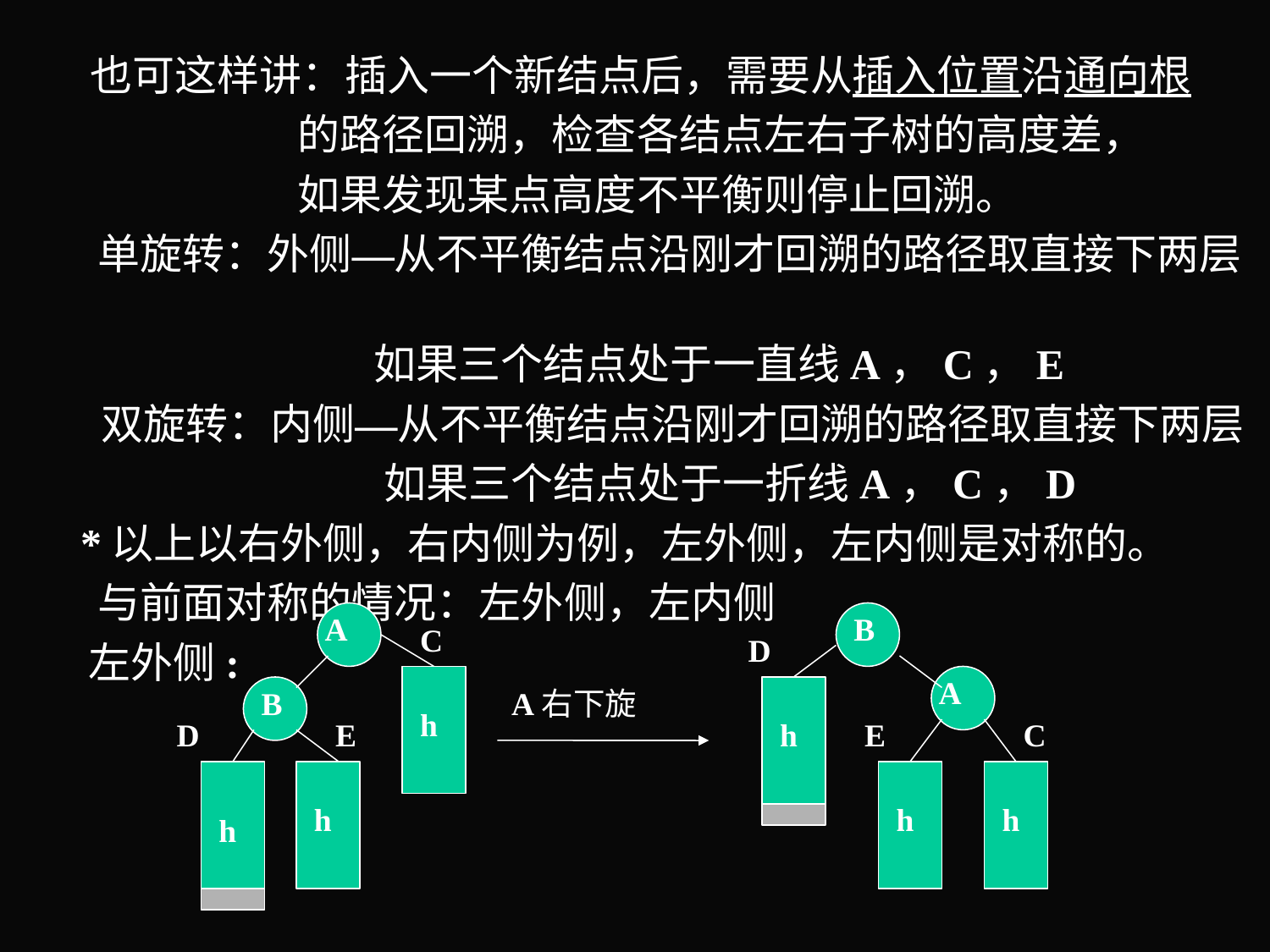

也可这样讲：插入一个新结点后，需要从插入位置沿通向根
                        的路径回溯，检查各结点左右子树的高度差，
                        如果发现某点高度不平衡则停止回溯。
   单旋转：外侧—从不平衡结点沿刚才回溯的路径取直接下两层
                                如果三个结点处于一直线A，C，E
   双旋转：内侧—从不平衡结点沿刚才回溯的路径取直接下两层
                                 如果三个结点处于一折线A，C，D
  *以上以右外侧，右内侧为例，左外侧，左内侧是对称的。
   与前面对称的情况：左外侧，左内侧
  左外侧:

A

B
C
D

A

B
A右下旋

h
D
E
h
E
C

h
h
h
h